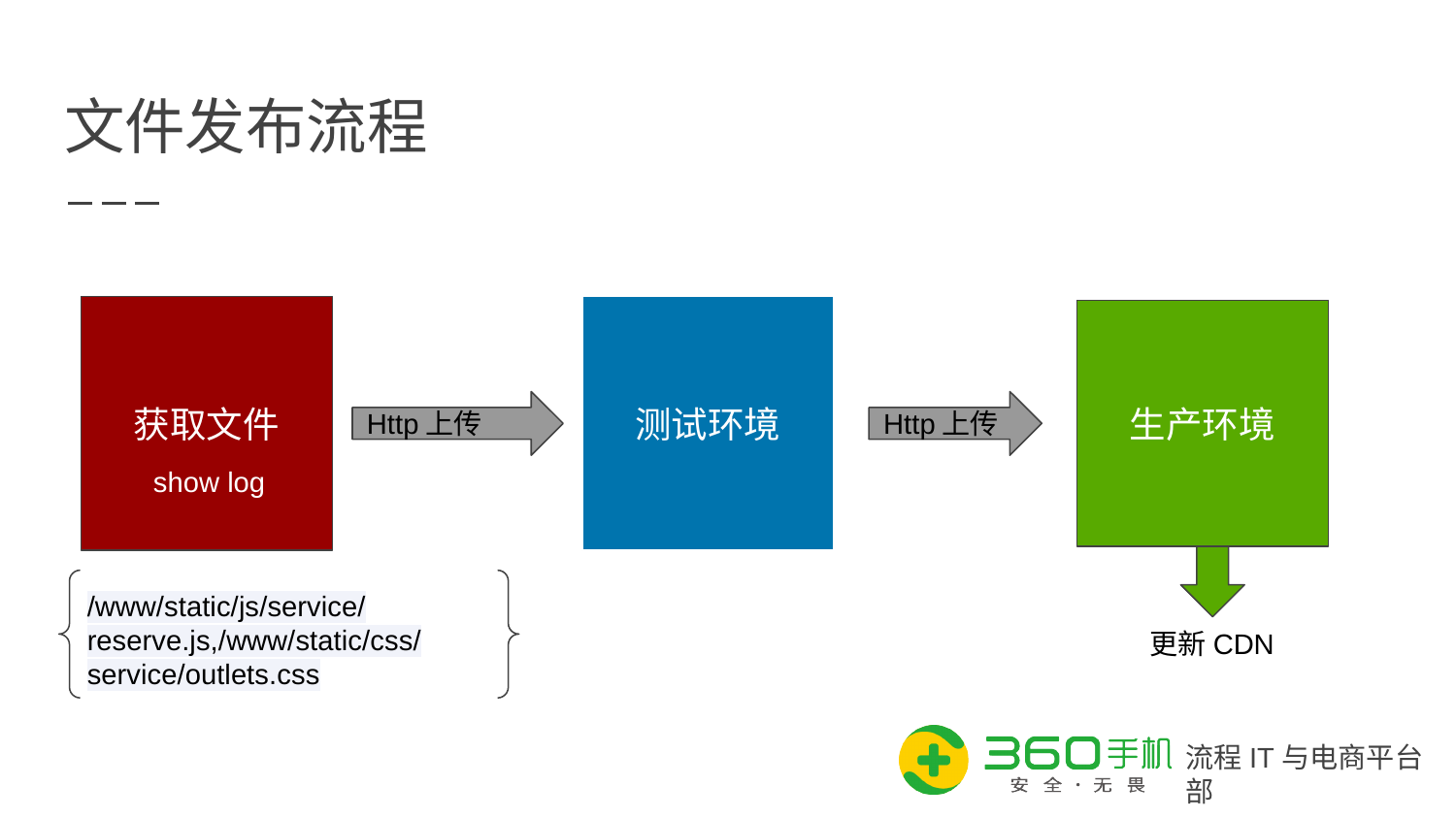

# 文件发布流程

获取文件
测试环境
生产环境
Http上传
Http上传
show log

/www/static/js/service/reserve.js,/www/static/css/service/outlets.css
更新CDN